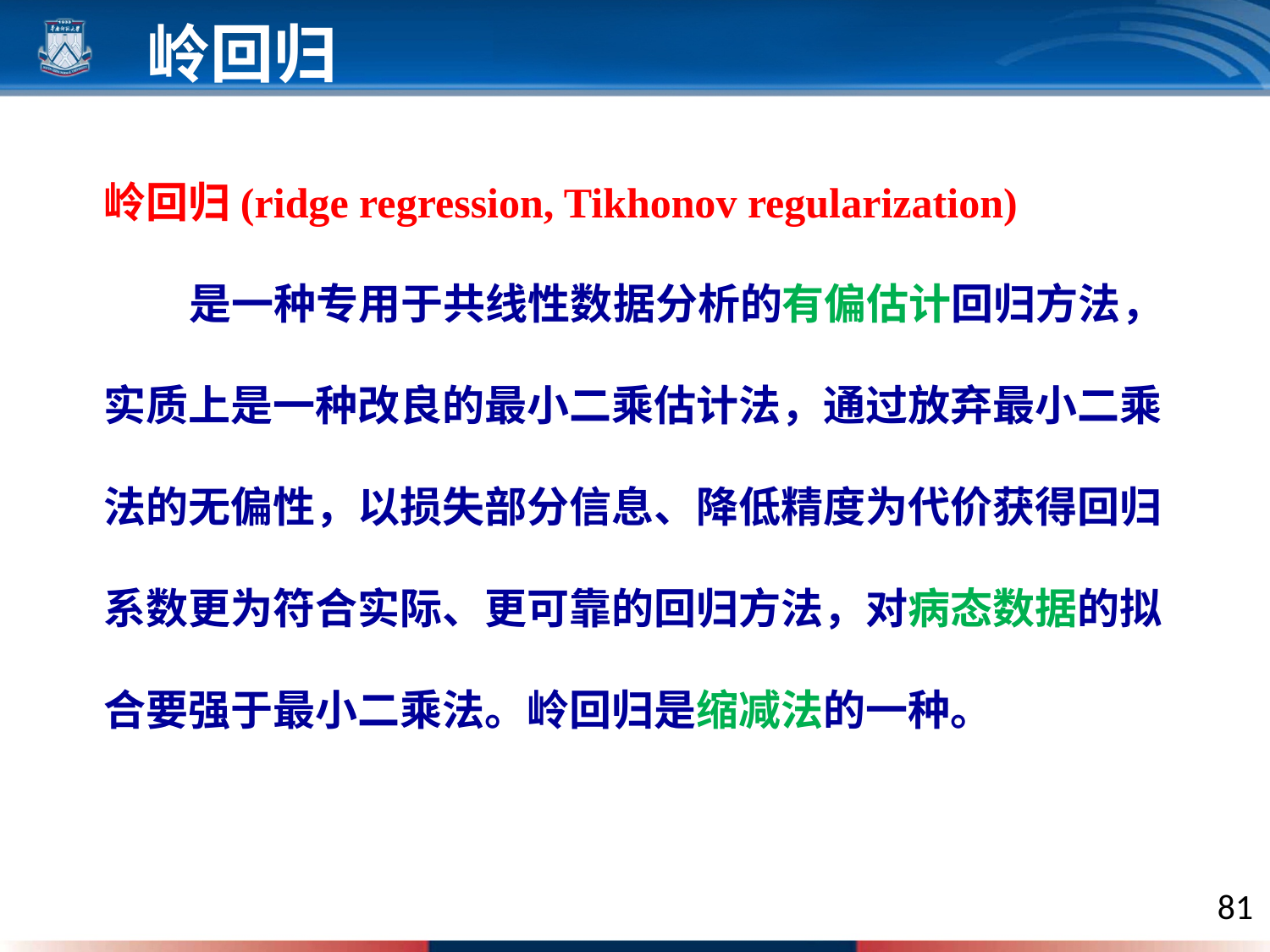

岭回归
岭回归(ridge regression, Tikhonov regularization)
        是一种专用于共线性数据分析的有偏估计回归方法，实质上是一种改良的最小二乘估计法，通过放弃最小二乘法的无偏性，以损失部分信息、降低精度为代价获得回归系数更为符合实际、更可靠的回归方法，对病态数据的拟合要强于最小二乘法。岭回归是缩减法的一种。